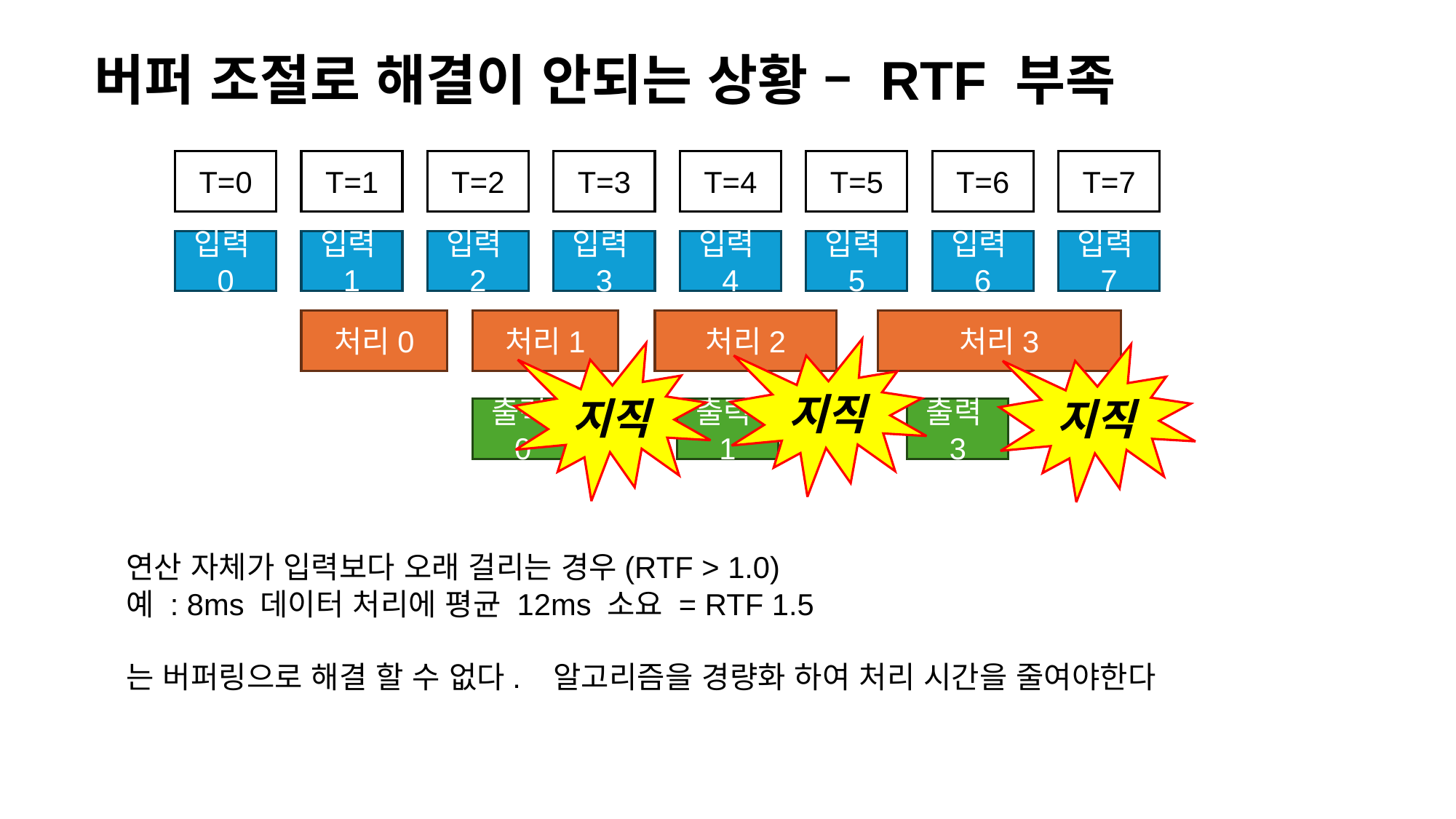

버퍼 조절로 해결이 안되는 상황 – RTF 부족
T=0
T=1
T=2
T=3
T=4
T=5
T=6
T=7
입력0
입력1
입력2
입력3
입력4
입력5
입력6
입력7
처리2
처리3
처리0
처리1
지직
지직
지직
출력0
출력1
출력3
연산 자체가 입력보다 오래 걸리는 경우(RTF > 1.0)
예 : 8ms 데이터 처리에 평균 12ms 소요 = RTF 1.5

는 버퍼링으로 해결 할 수 없다.   알고리즘을 경량화 하여 처리 시간을 줄여야한다